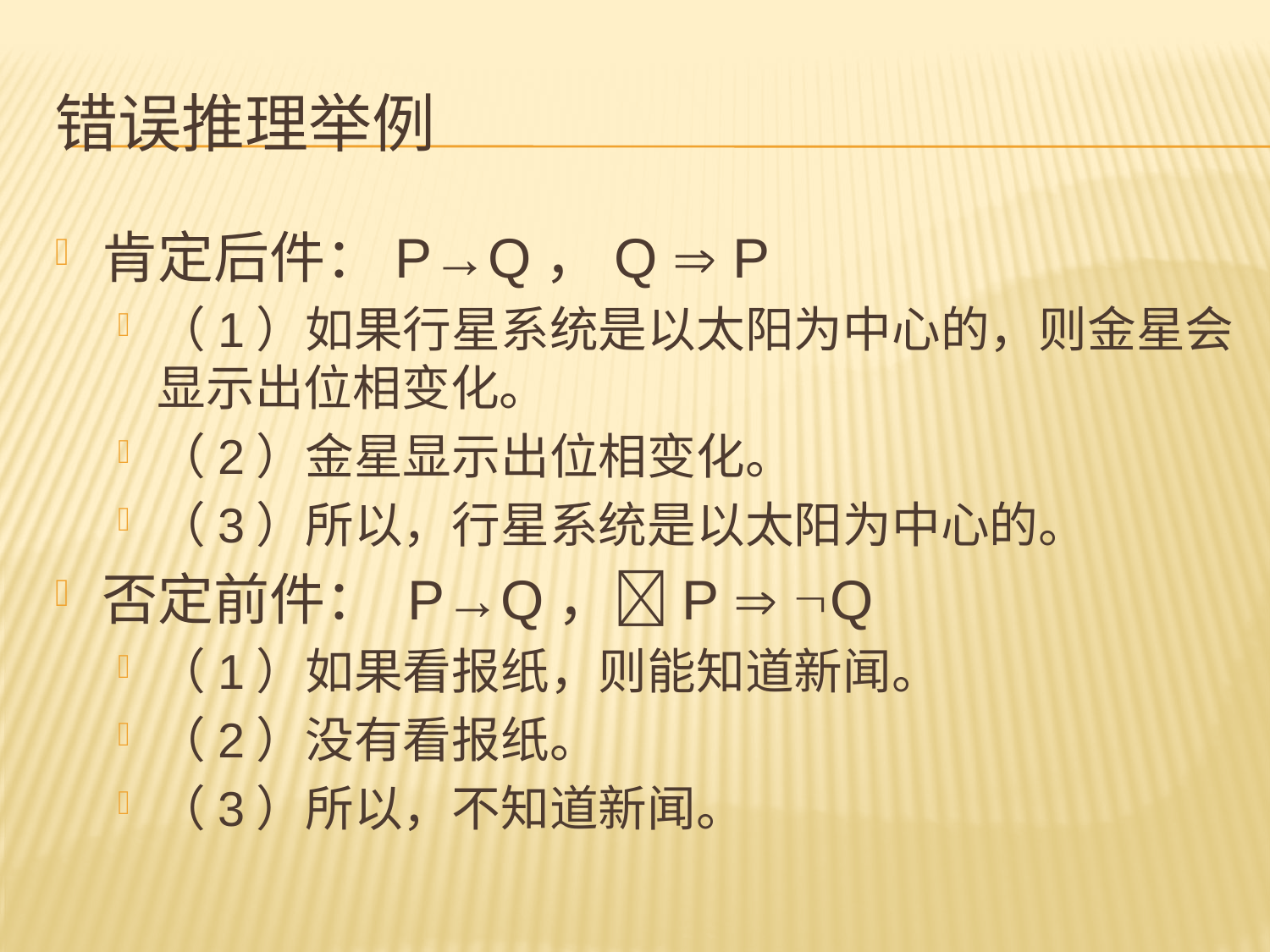

# 错误推理举例
肯定后件：P→Q，Q ⇒ P
（1）如果行星系统是以太阳为中心的，则金星会显示出位相变化。
（2）金星显示出位相变化。
（3）所以，行星系统是以太阳为中心的。
否定前件： P→Q，¬P ⇒ ¬Q
（1）如果看报纸，则能知道新闻。
（2）没有看报纸。
（3）所以，不知道新闻。
18